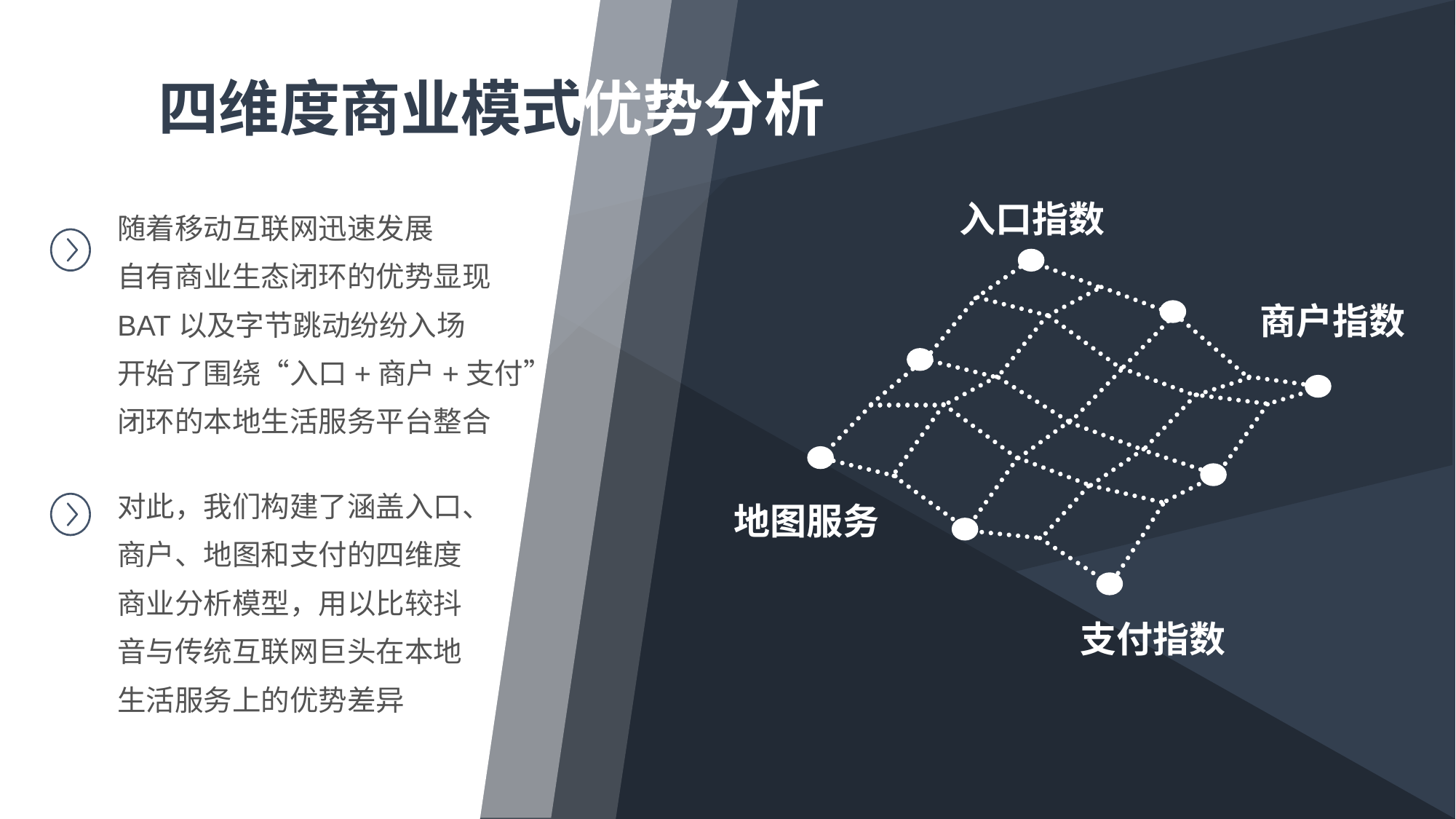

四维度商业模式优势分析

随着移动互联网迅速发展
自有商业生态闭环的优势显现
BAT以及字节跳动纷纷入场
开始了围绕“入口+商户+支付”
闭环的本地生活服务平台整合
入口指数

商户指数

地图服务

支付指数

对此，我们构建了涵盖入口、商户、地图和支付的四维度商业分析模型，用以比较抖音与传统互联网巨头在本地生活服务上的优势差异